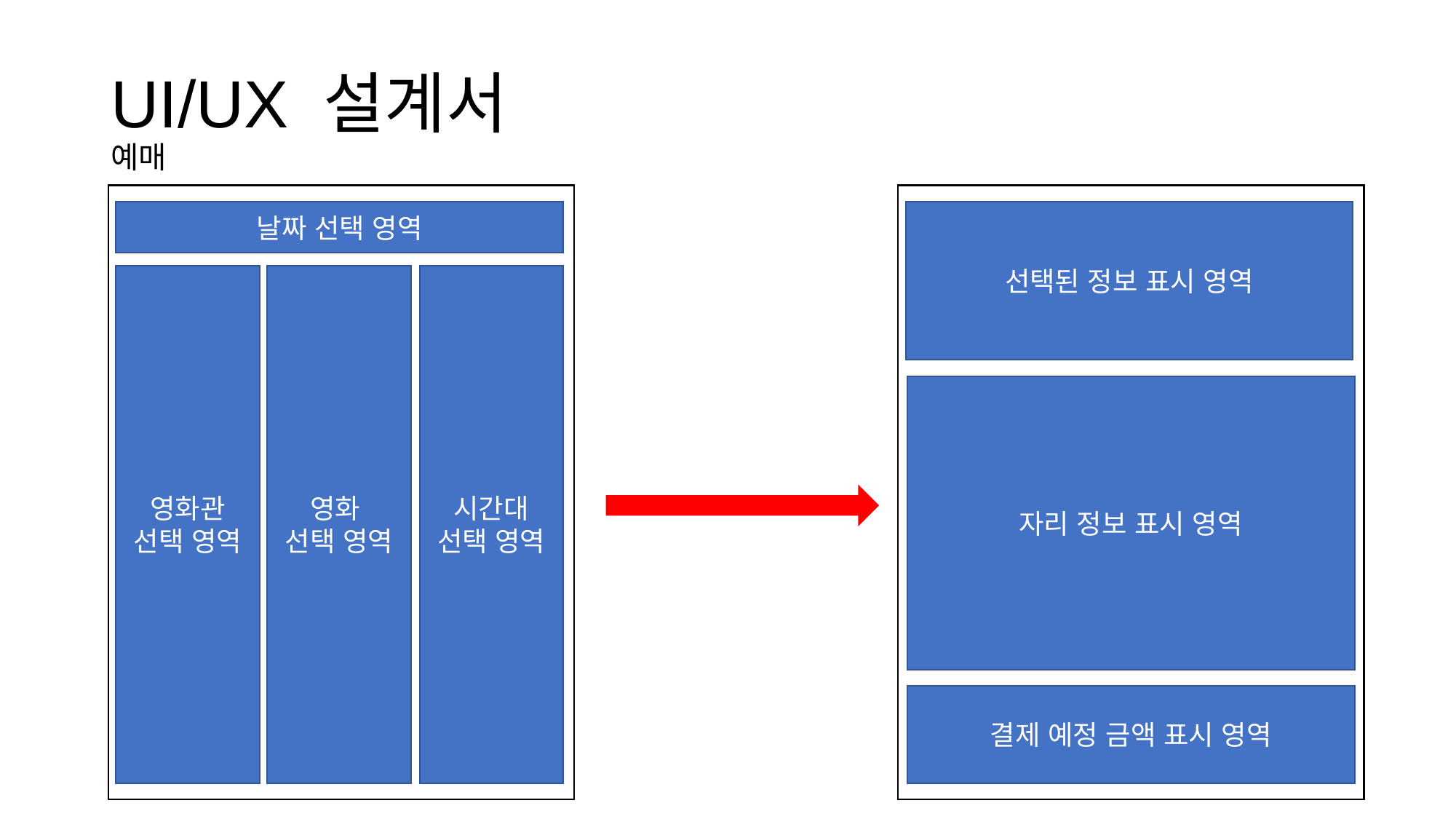

# UI/UX 설계서 예매

선택된 정보 표시 영역
날짜 선택 영역
시간대
선택 영역
영화관
선택 영역
영화
선택 영역
자리 정보 표시 영역

결제 예정 금액 표시 영역